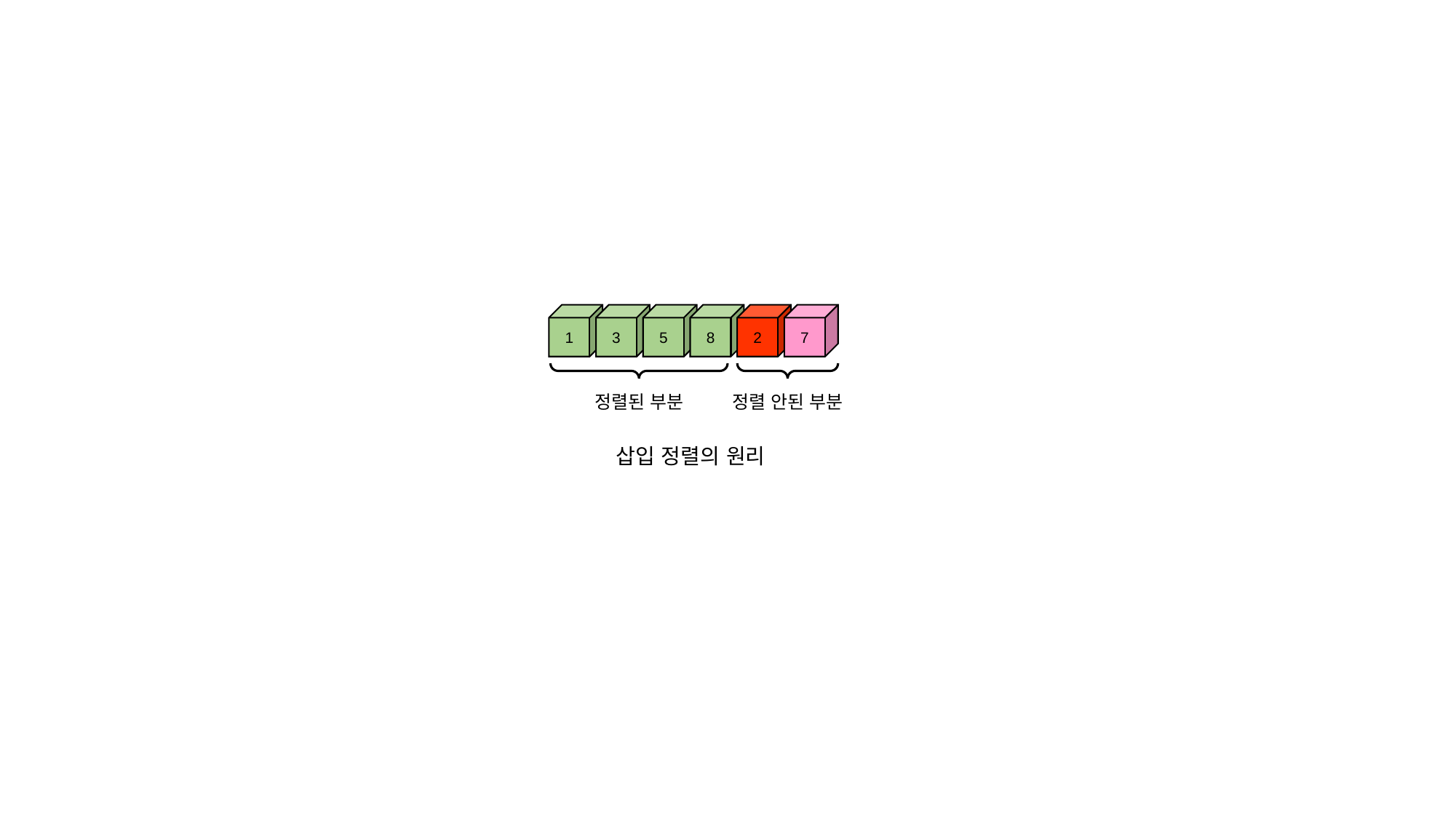

1
3
5
8
2
7

정렬된 부분
정렬 안된 부분
삽입 정렬의 원리